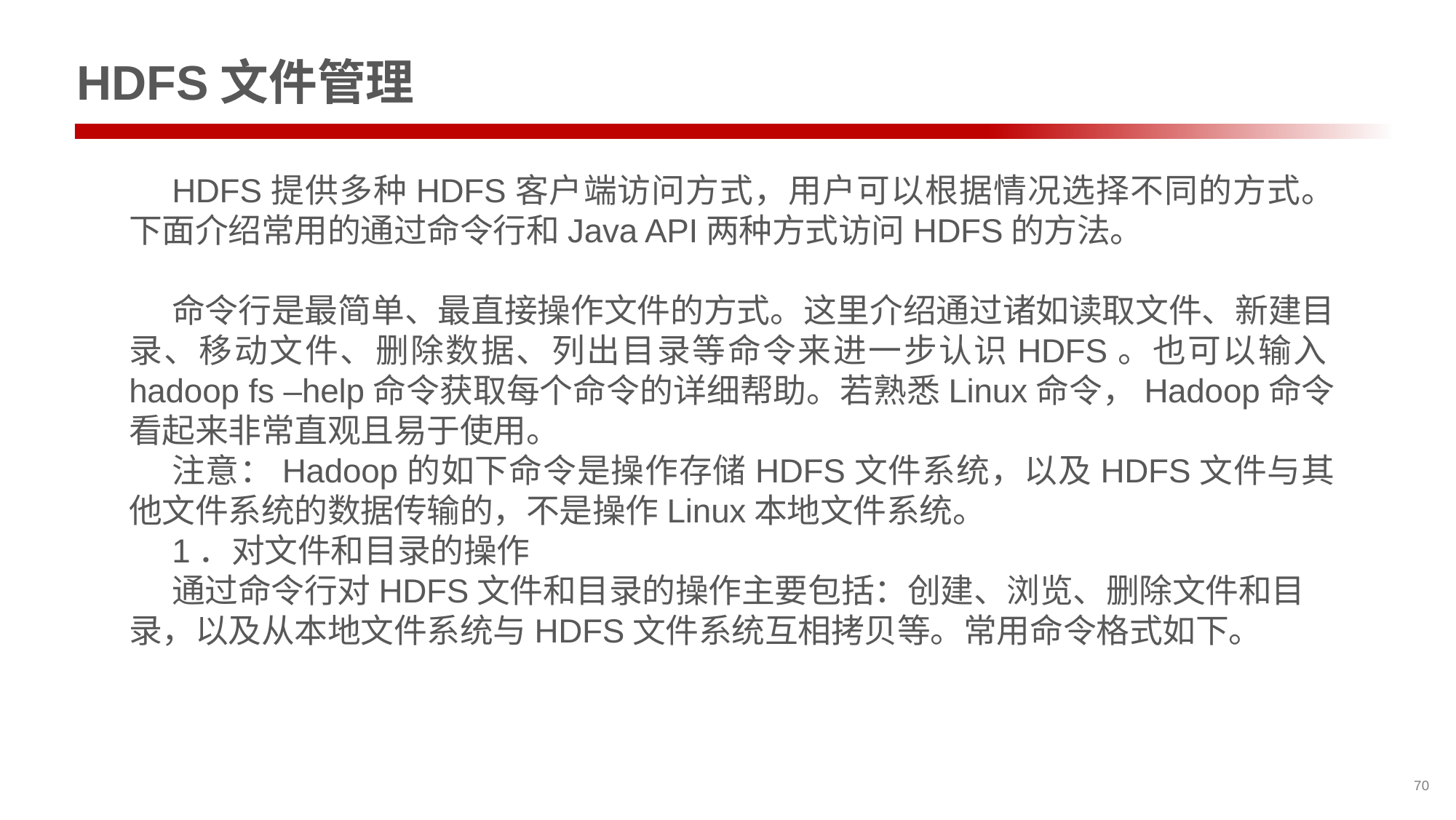

# HDFS文件管理

HDFS提供多种HDFS客户端访问方式，用户可以根据情况选择不同的方式。下面介绍常用的通过命令行和Java API两种方式访问HDFS的方法。

命令行是最简单、最直接操作文件的方式。这里介绍通过诸如读取文件、新建目录、移动文件、删除数据、列出目录等命令来进一步认识HDFS。也可以输入hadoop fs –help命令获取每个命令的详细帮助。若熟悉Linux命令，Hadoop命令看起来非常直观且易于使用。
注意：Hadoop的如下命令是操作存储HDFS文件系统，以及HDFS文件与其他文件系统的数据传输的，不是操作Linux本地文件系统。
1．对文件和目录的操作
通过命令行对HDFS文件和目录的操作主要包括：创建、浏览、删除文件和目录，以及从本地文件系统与HDFS文件系统互相拷贝等。常用命令格式如下。

70